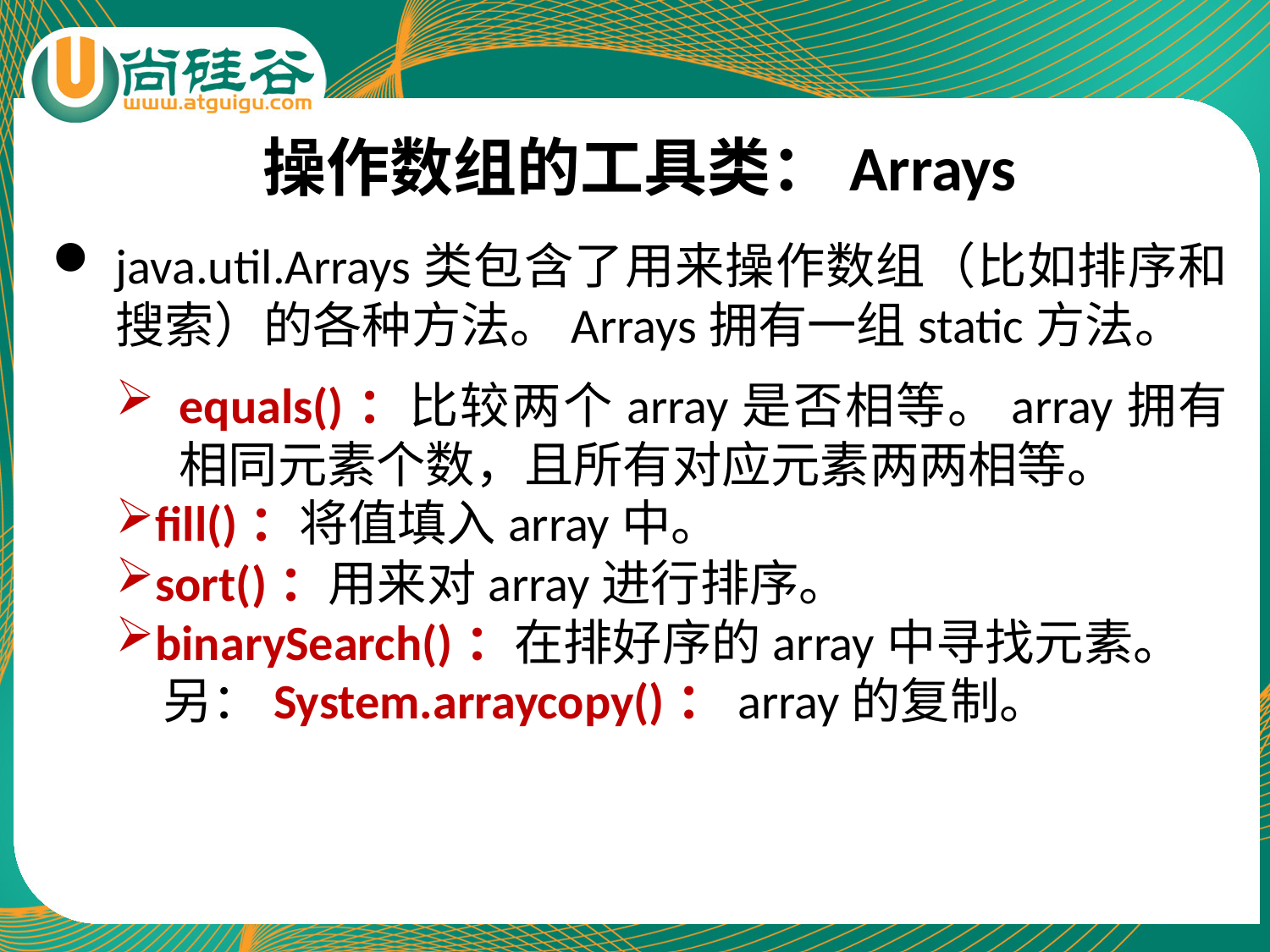

# 操作数组的工具类：Arrays
java.util.Arrays类包含了用来操作数组（比如排序和搜索）的各种方法。Arrays拥有一组static方法。
equals()：比较两个array是否相等。array拥有相同元素个数，且所有对应元素两两相等。
fill()：将值填入array中。
sort()：用来对array进行排序。
binarySearch()：在排好序的array中寻找元素。
         另：System.arraycopy()：array的复制。